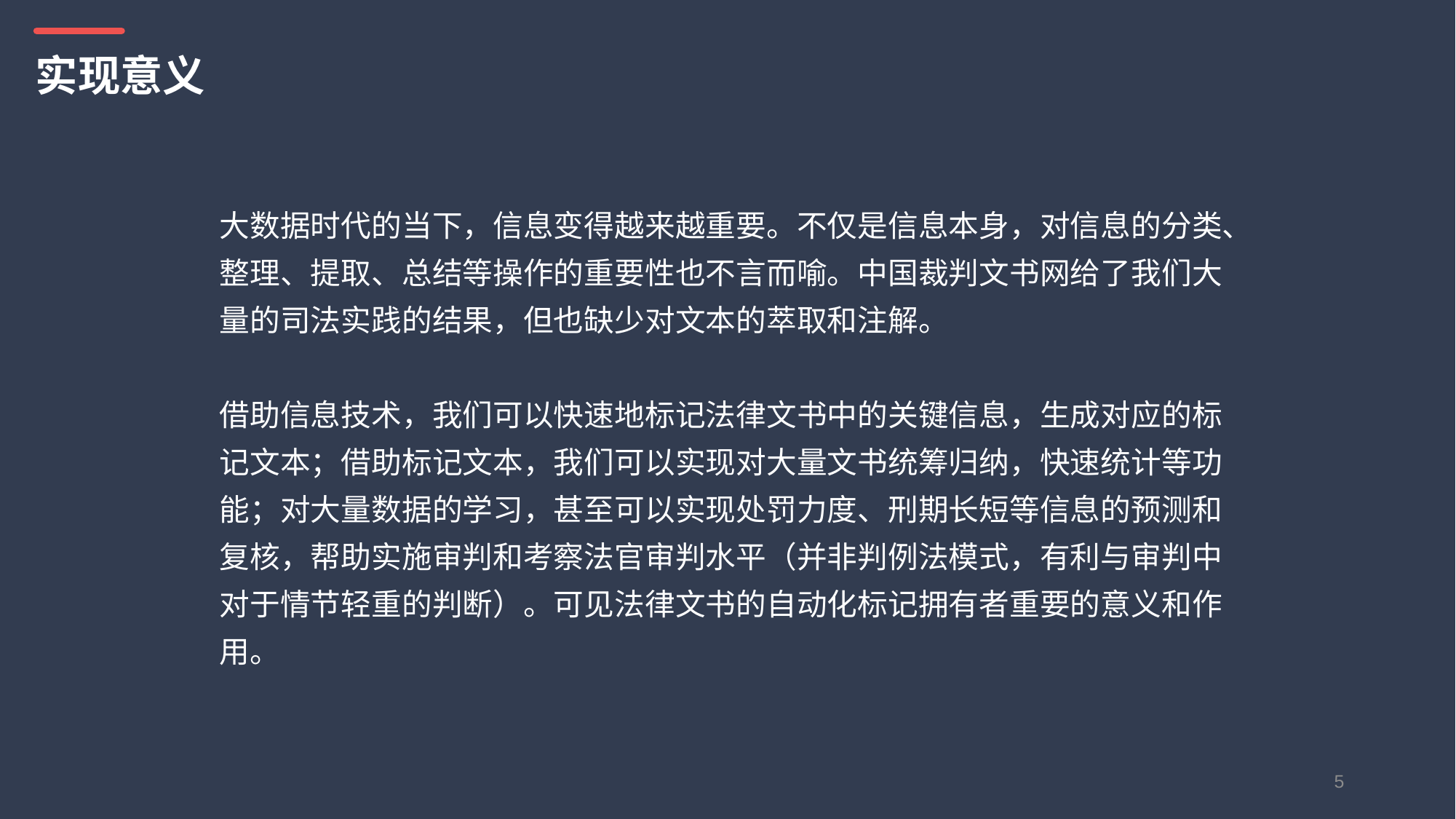

实现意义
大数据时代的当下，信息变得越来越重要。不仅是信息本身，对信息的分类、整理、提取、总结等操作的重要性也不言而喻。中国裁判文书网给了我们大量的司法实践的结果，但也缺少对文本的萃取和注解。

借助信息技术，我们可以快速地标记法律文书中的关键信息，生成对应的标记文本；借助标记文本，我们可以实现对大量文书统筹归纳，快速统计等功能；对大量数据的学习，甚至可以实现处罚力度、刑期长短等信息的预测和复核，帮助实施审判和考察法官审判水平（并非判例法模式，有利与审判中对于情节轻重的判断）。可见法律文书的自动化标记拥有者重要的意义和作用。
5